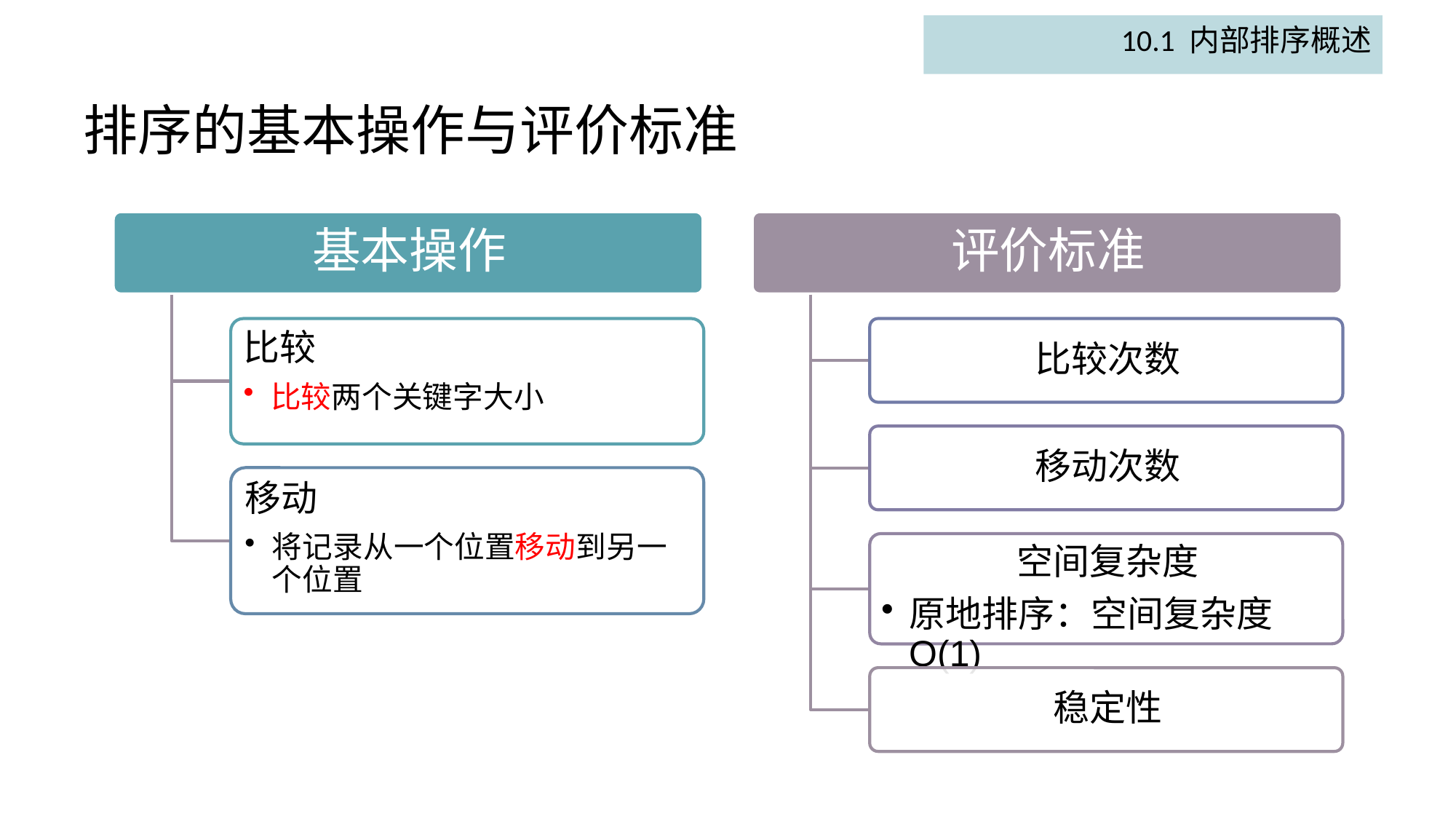

10.1 内部排序概述
# 排序的基本操作与评价标准
基本操作
比较
比较两个关键字大小
移动
将记录从一个位置移动到另一个位置
评价标准
比较次数
移动次数
空间复杂度
原地排序：空间复杂度O(1)
稳定性